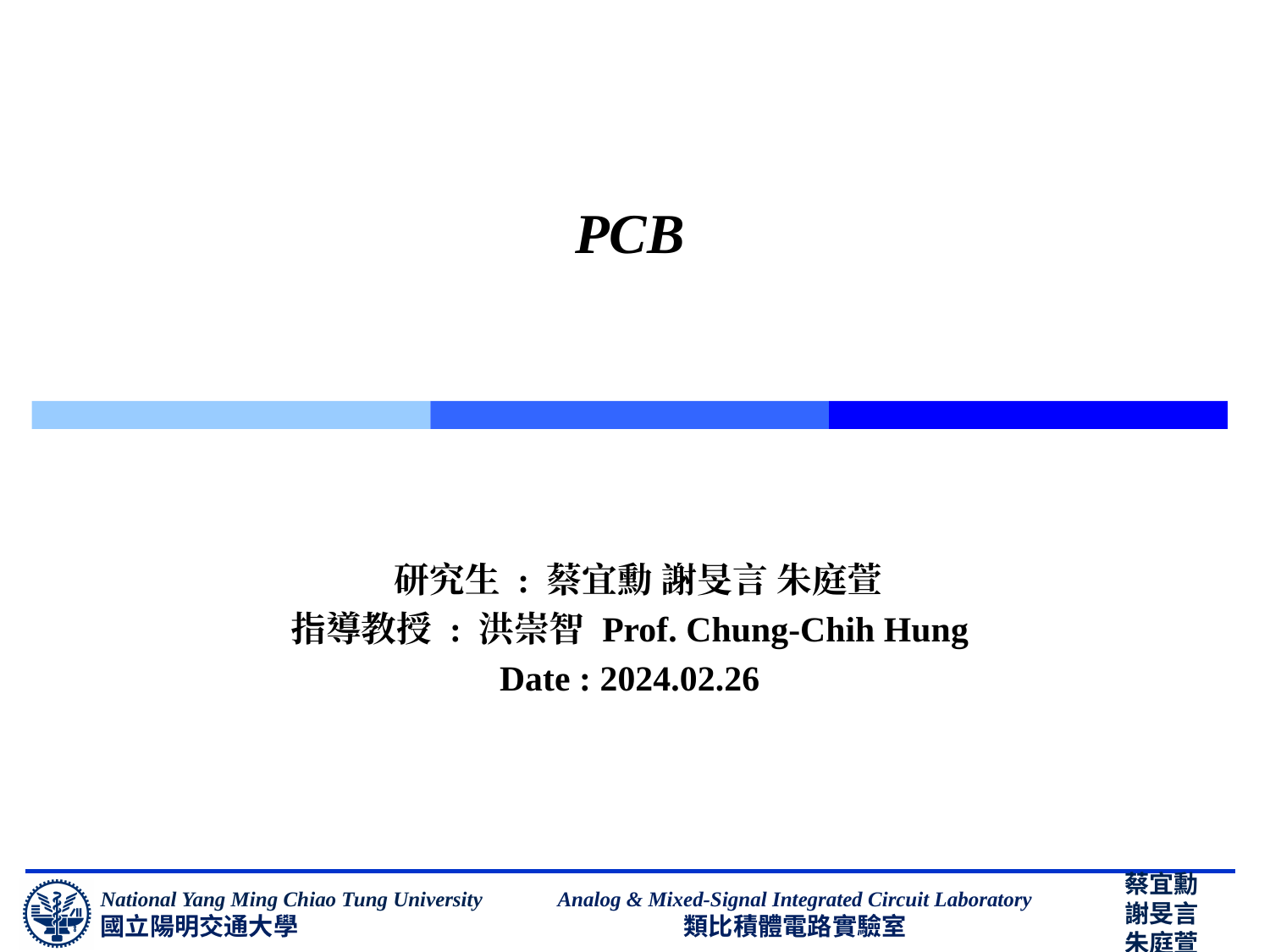

# PCB
 研究生 : 蔡宜勳 謝旻言 朱庭萱
指導教授 : 洪崇智 Prof. Chung-Chih Hung
Date : 2024.02.26